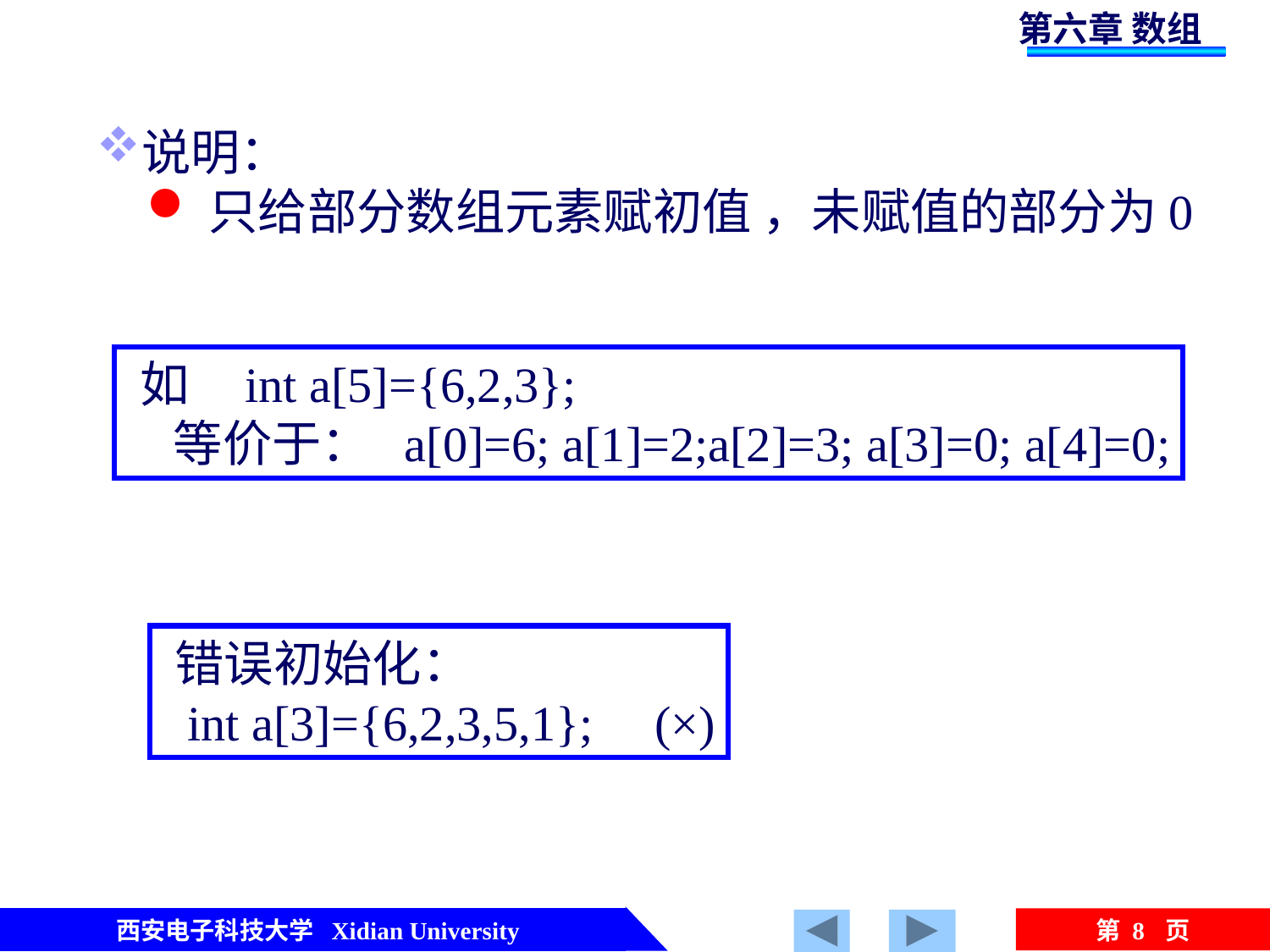

第六章 数组

说明：
只给部分数组元素赋初值 ，未赋值的部分为0

如    int a[5]={6,2,3};
  等价于：  a[0]=6; a[1]=2;a[2]=3; a[3]=0; a[4]=0;
错误初始化：
 int a[3]={6,2,3,5,1};     (×)